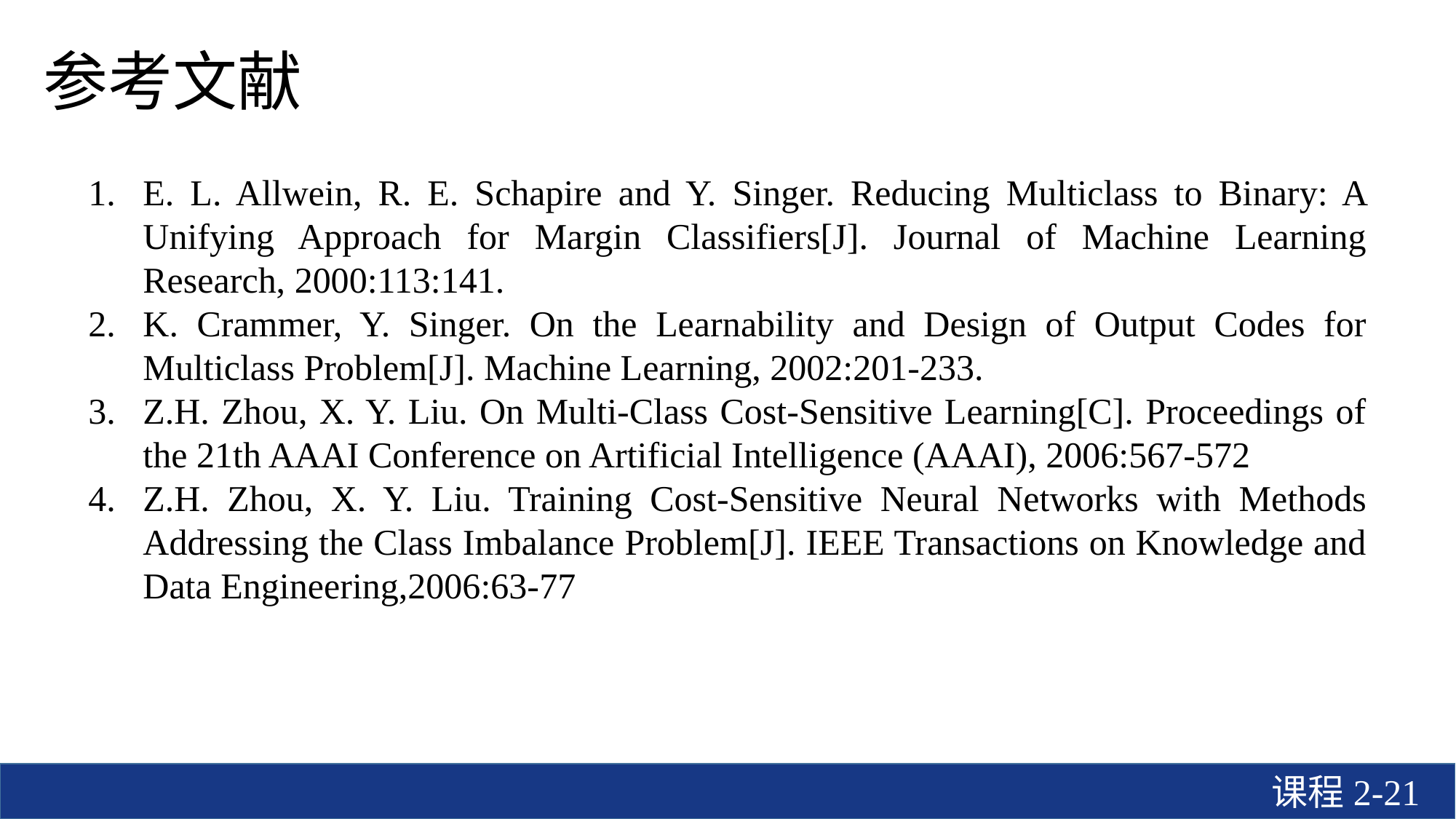

参考文献
E. L. Allwein, R. E. Schapire and Y. Singer. Reducing Multiclass to Binary: A Unifying Approach for Margin Classifiers[J]. Journal of Machine Learning Research, 2000:113:141.
K. Crammer, Y. Singer. On the Learnability and Design of Output Codes for Multiclass Problem[J]. Machine Learning, 2002:201-233.
Z.H. Zhou, X. Y. Liu. On Multi-Class Cost-Sensitive Learning[C]. Proceedings of the 21th AAAI Conference on Artificial Intelligence (AAAI), 2006:567-572
Z.H. Zhou, X. Y. Liu. Training Cost-Sensitive Neural Networks with Methods Addressing the Class Imbalance Problem[J]. IEEE Transactions on Knowledge and Data Engineering,2006:63-77

课程2-21